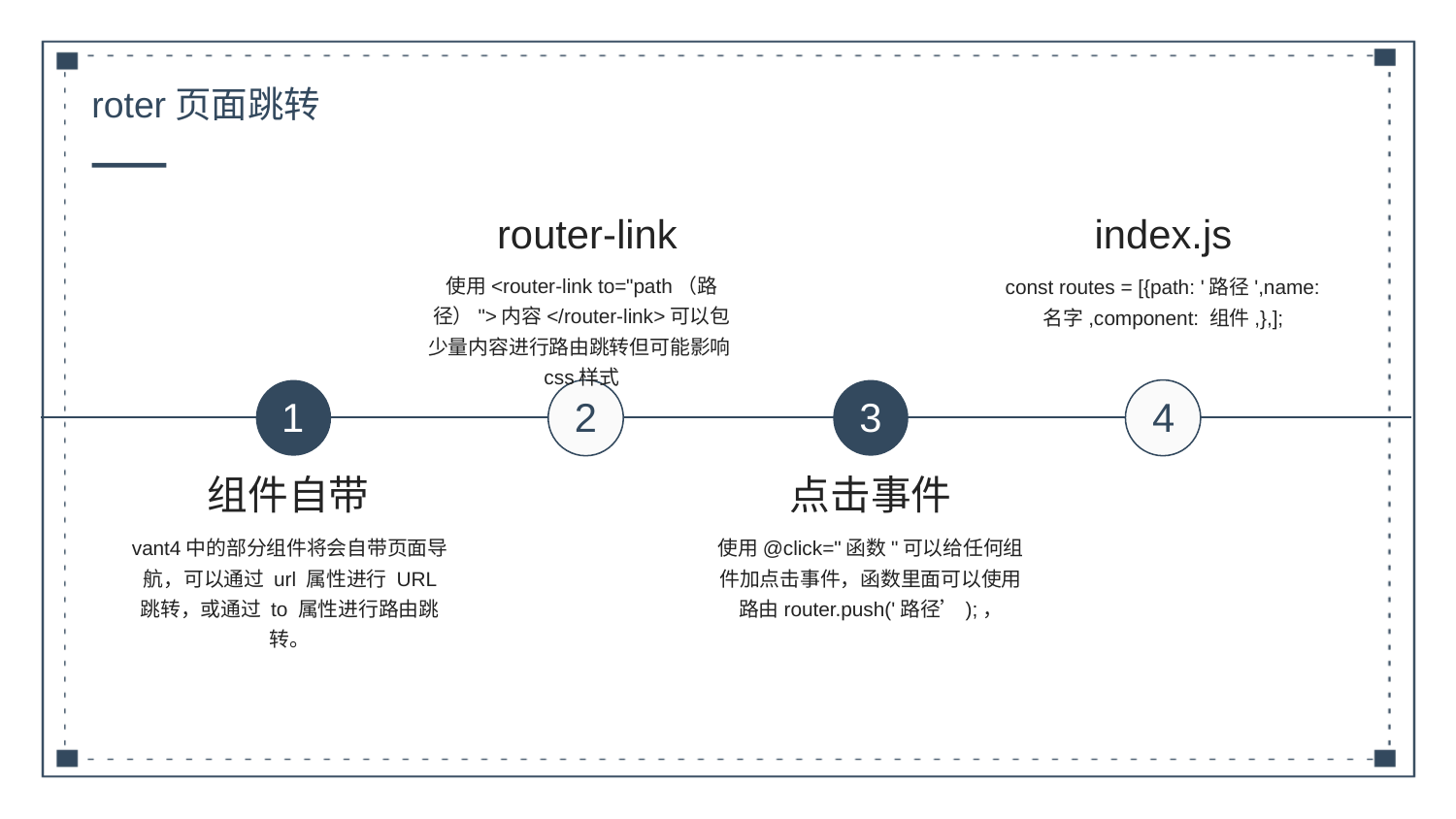

roter页面跳转
router-link
index.js
使用<router-link to="path（路径）">内容</router-link>可以包少量内容进行路由跳转但可能影响css样式
const routes = [{path: '路径',name:名字,component: 组件,},];

1
2
3
4
组件自带
点击事件
vant4中的部分组件将会自带页面导航，可以通过 url 属性进行 URL 跳转，或通过 to 属性进行路由跳转。
使用@click="函数"可以给任何组件加点击事件，函数里面可以使用路由router.push('路径’);，